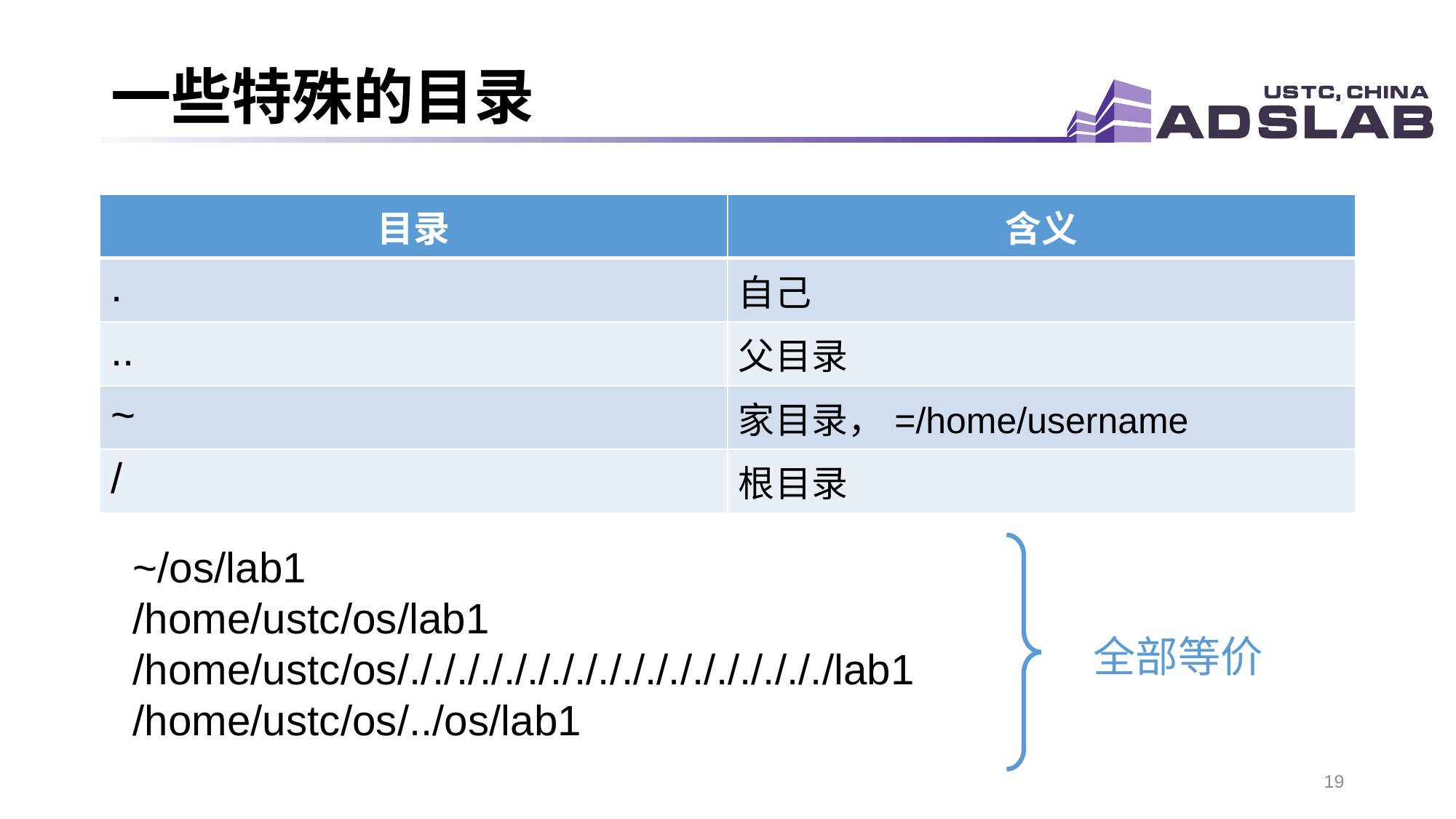

# 一些特殊的目录
| 目录 | 含义 |
| --- | --- |
| . | 自己 |
| .. | 父目录 |
| ~ | 家目录，=/home/username |
| / | 根目录 |
~/os/lab1
/home/ustc/os/lab1
/home/ustc/os/././././././././././././././././././lab1
/home/ustc/os/../os/lab1

全部等价
19